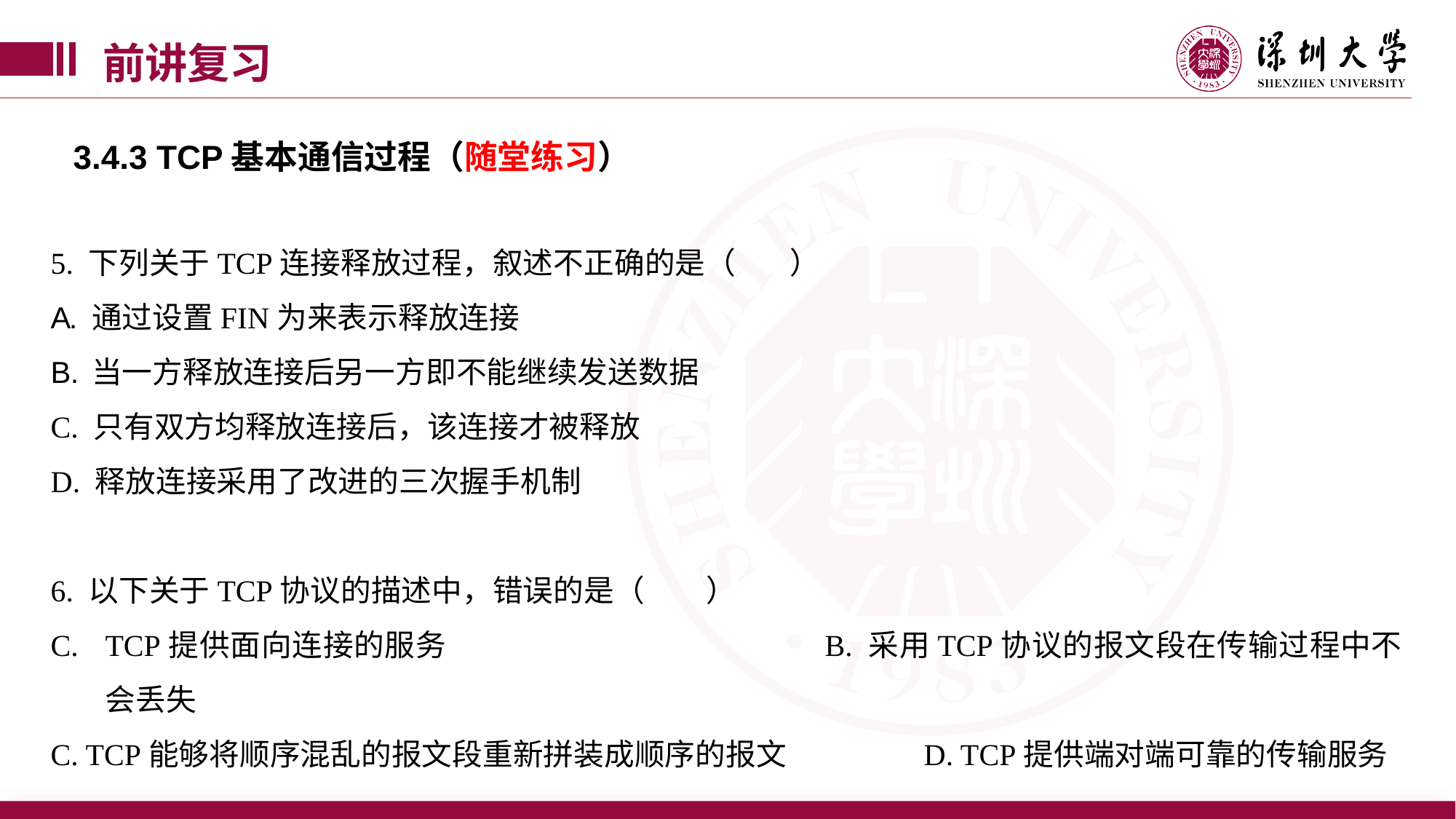

前讲复习

3.4.3 TCP基本通信过程（随堂练习）
5. 下列关于TCP连接释放过程，叙述不正确的是（        ）
通过设置FIN为来表示释放连接
当一方释放连接后另一方即不能继续发送数据
C. 只有双方均释放连接后，该连接才被释放
D. 释放连接采用了改进的三次握手机制

6. 以下关于TCP协议的描述中，错误的是（         ）
TCP提供面向连接的服务			       B. 采用TCP协议的报文段在传输过程中不会丢失
C. TCP能够将顺序混乱的报文段重新拼装成顺序的报文     	D. TCP提供端对端可靠的传输服务